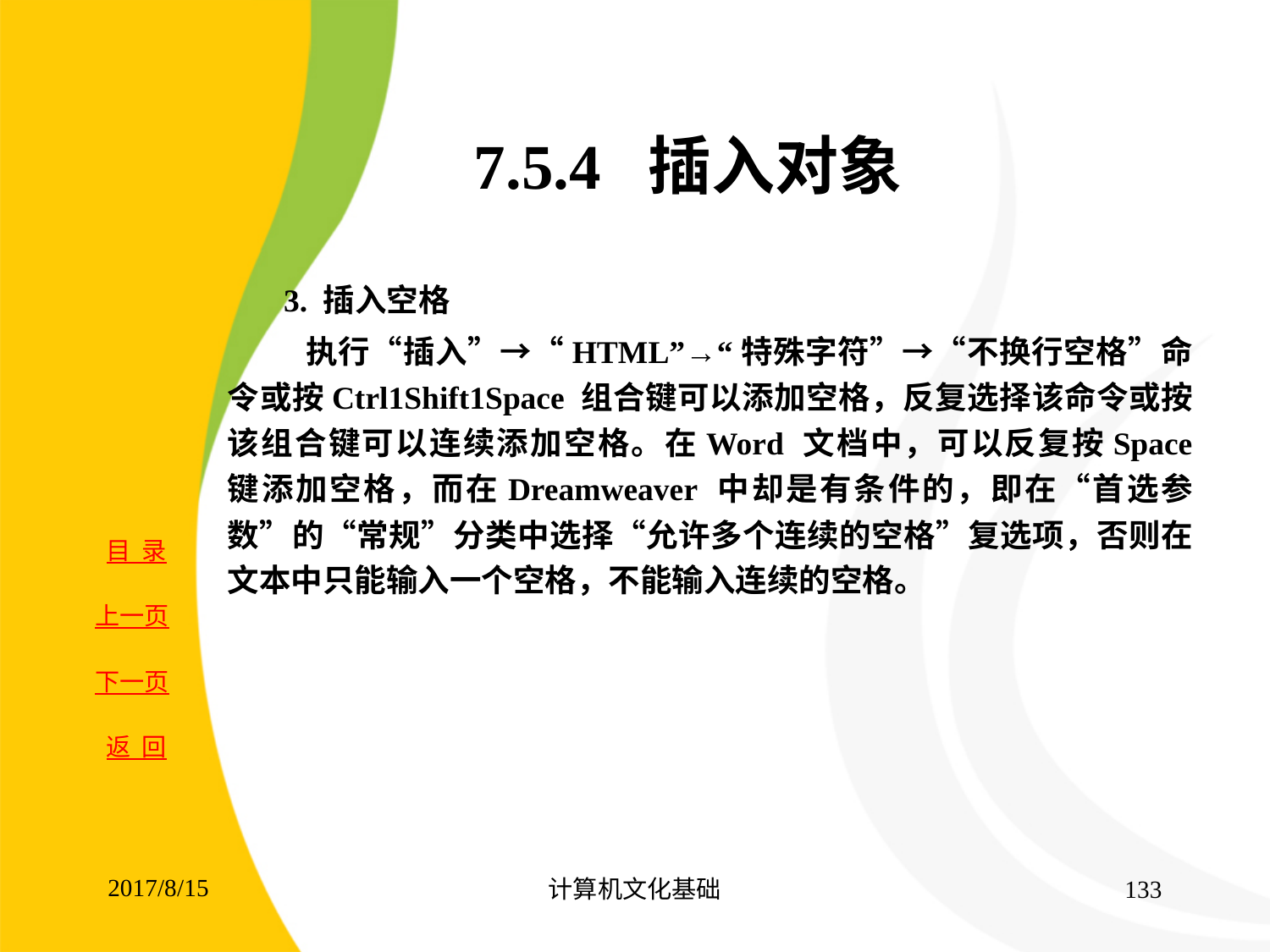

# 7.5.4  插入对象
                3. 插入空格
         执行“插入”→“HTML”→“特殊字符”→“不换行空格”命令或按Ctrl1Shift1Space 组合键可以添加空格，反复选择该命令或按该组合键可以连续添加空格。在Word 文档中，可以反复按Space 键添加空格，而在Dreamweaver 中却是有条件的，即在“首选参数”的“常规”分类中选择“允许多个连续的空格”复选项，否则在文本中只能输入一个空格，不能输入连续的空格。
2017/8/15
计算机文化基础
133